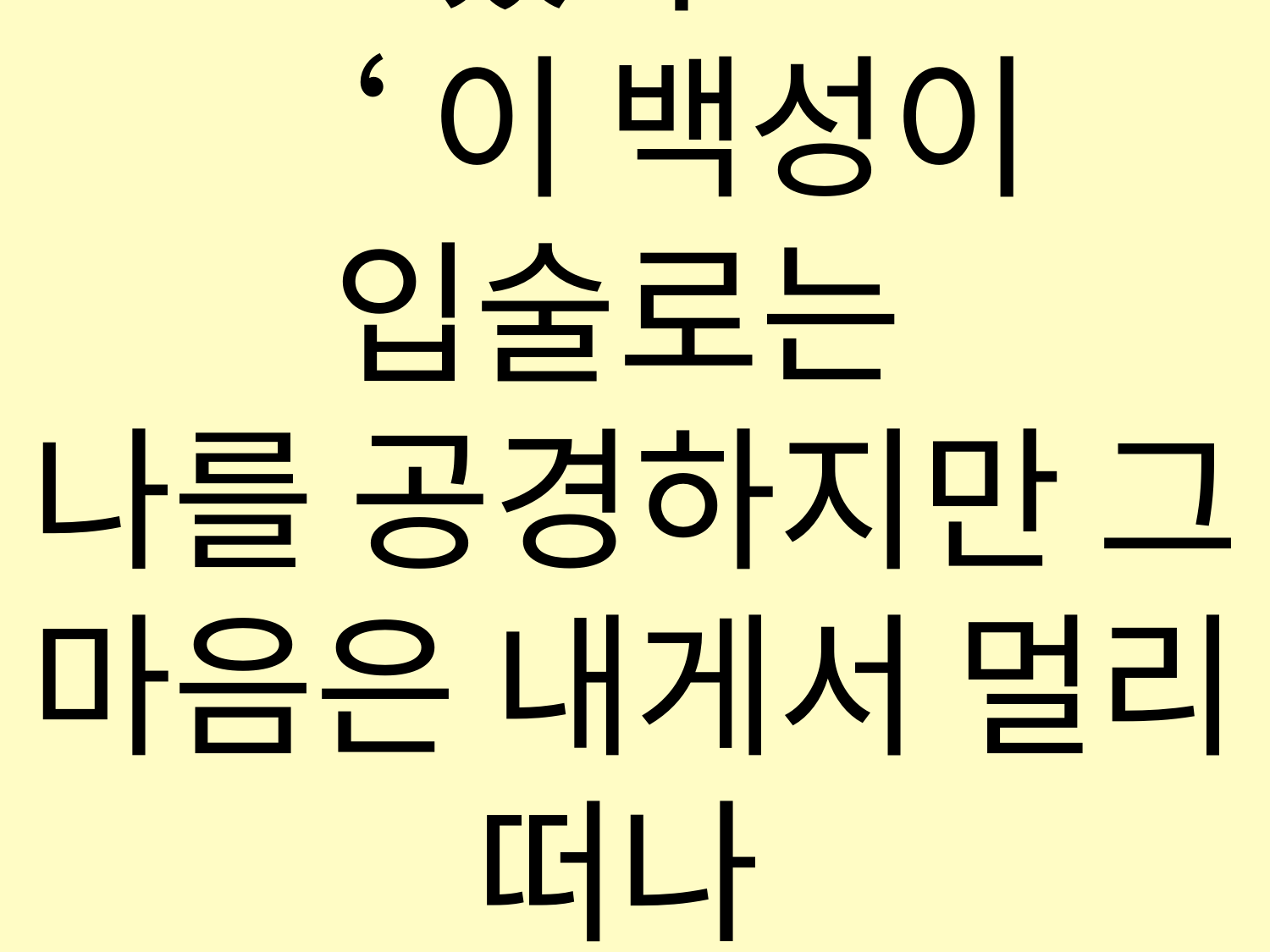

이렇게 기록되어 있다.
‘이 백성이 입술로는
나를 공경하지만 그
마음은 내게서 멀리 떠나
있다. 그들은 사람의